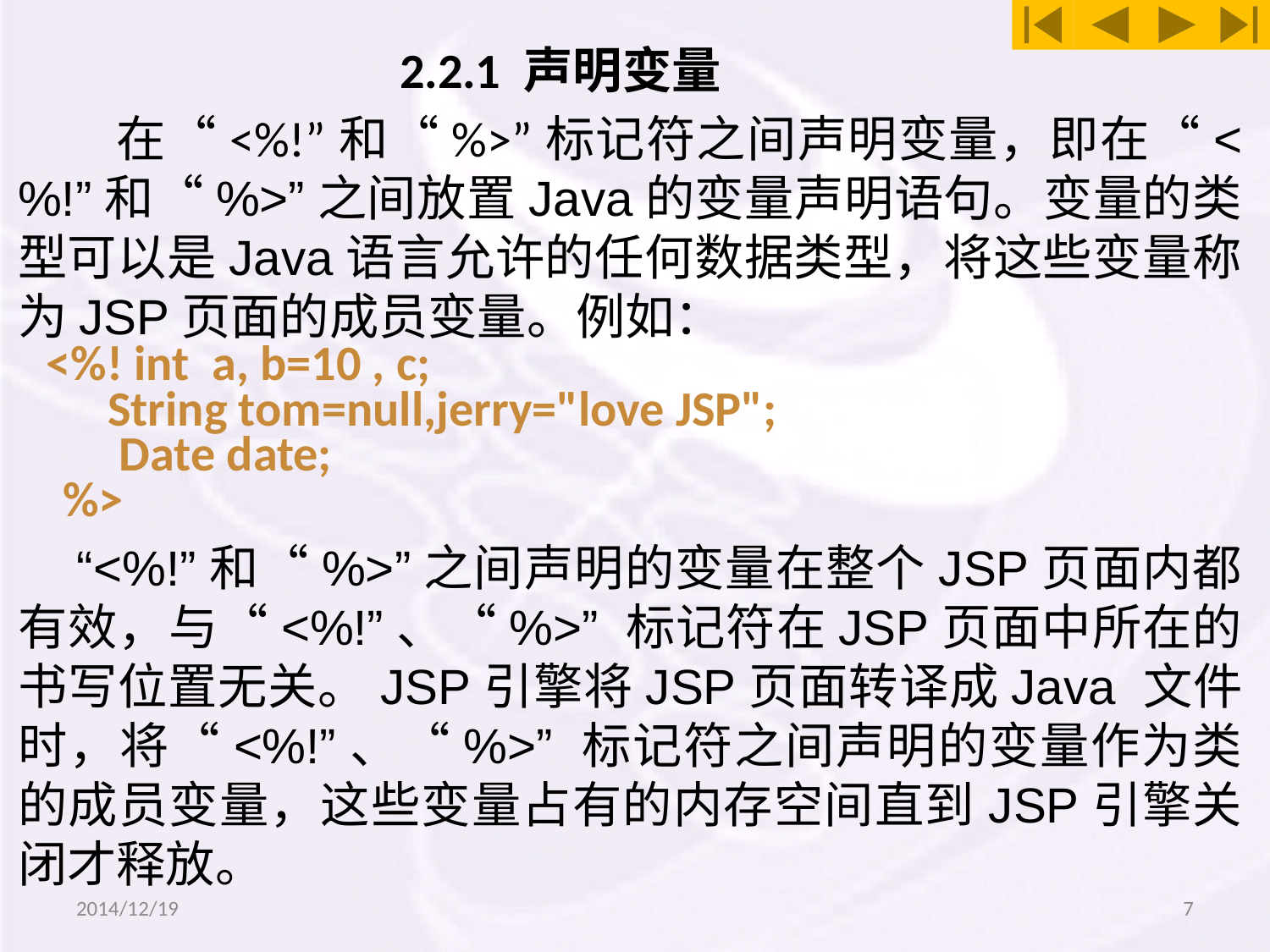

# 2.2.1 声明变量
       在“<%!”和“%>”标记符之间声明变量，即在“<%!”和“%>”之间放置Java的变量声明语句。变量的类型可以是Java语言允许的任何数据类型，将这些变量称为JSP页面的成员变量。例如：
   <%! int  a, b=10 , c;
        String tom=null,jerry="love JSP";
         Date date;
    %>
    “<%!”和“%>”之间声明的变量在整个JSP页面内都有效，与“<%!”、“%>” 标记符在JSP页面中所在的书写位置无关。JSP引擎将JSP页面转译成Java 文件时，将“<%!”、“%>” 标记符之间声明的变量作为类的成员变量，这些变量占有的内存空间直到JSP引擎关闭才释放。
2014/12/19
7